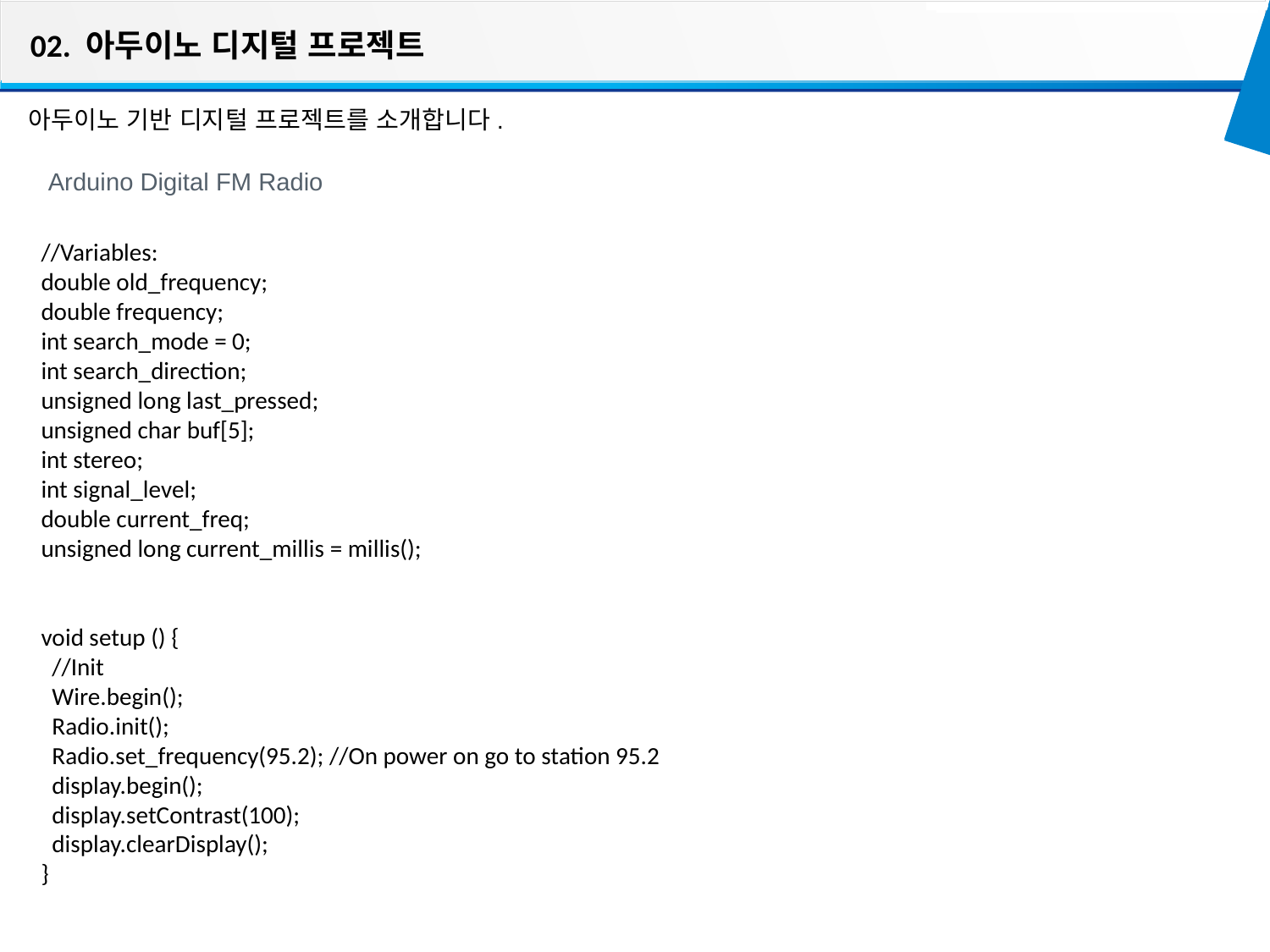

02. 아두이노 디지털 프로젝트

아두이노 기반 디지털 프로젝트를 소개합니다.
Arduino Digital FM Radio

//Variables:
double old_frequency;
double frequency;
int search_mode = 0;
int search_direction;
unsigned long last_pressed;
unsigned char buf[5];
int stereo;
int signal_level;
double current_freq;
unsigned long current_millis = millis();

void setup () {
  //Init
  Wire.begin();
  Radio.init();
  Radio.set_frequency(95.2); //On power on go to station 95.2
  display.begin();
  display.setContrast(100);
  display.clearDisplay();
}